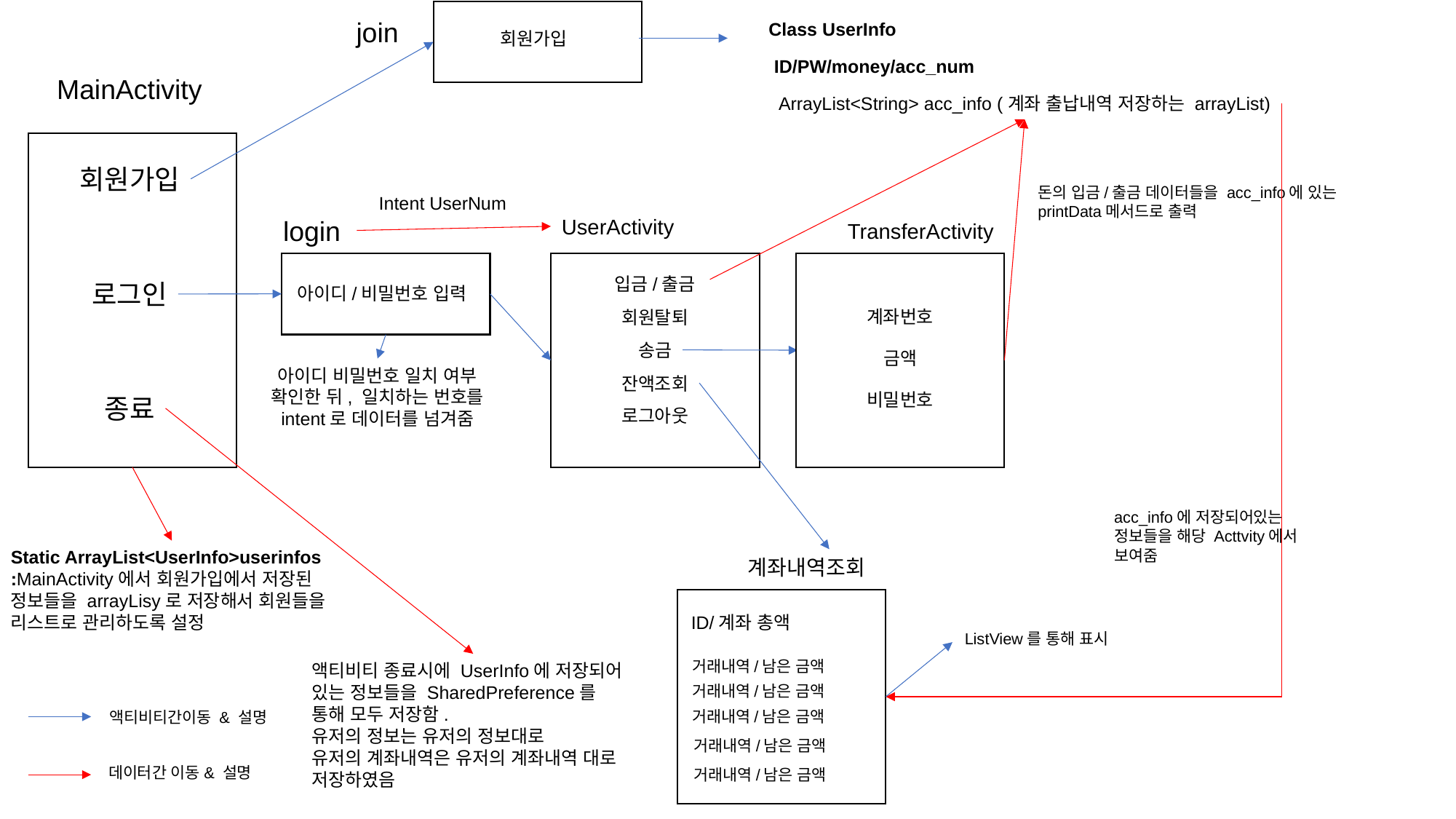

join
Class UserInfo
회원가입
ID/PW/money/acc_num
MainActivity
ArrayList<String> acc_info (계좌 출납내역 저장하는 arrayList)

회원가입
로그인
종료
돈의 입금/출금 데이터들을 acc_info에 있는
printData메서드로 출력
Intent UserNum
UserActivity
login
TransferActivity

입금/출금
아이디/비밀번호 입력
계좌번호
회원탈퇴
송금
금액
아이디 비밀번호 일치 여부
확인한 뒤, 일치하는 번호를 intent로 데이터를 넘겨줌
잔액조회
비밀번호
로그아웃
acc_info에 저장되어있는
정보들을 해당 Acttvity에서
보여줌
Static ArrayList<UserInfo>userinfos
:MainActivity에서 회원가입에서 저장된
정보들을 arrayLisy로 저장해서 회원들을 리스트로 관리하도록 설정
계좌내역조회

ID/계좌 총액
ListView를 통해 표시
거래내역/남은 금액
액티비티 종료시에 UserInfo에 저장되어 있는 정보들을 SharedPreference를 통해 모두 저장함.
유저의 정보는 유저의 정보대로
유저의 계좌내역은 유저의 계좌내역 대로 저장하였음
거래내역/남은 금액
거래내역/남은 금액
액티비티간이동 & 설명
거래내역/남은 금액
데이터간 이동& 설명
거래내역/남은 금액